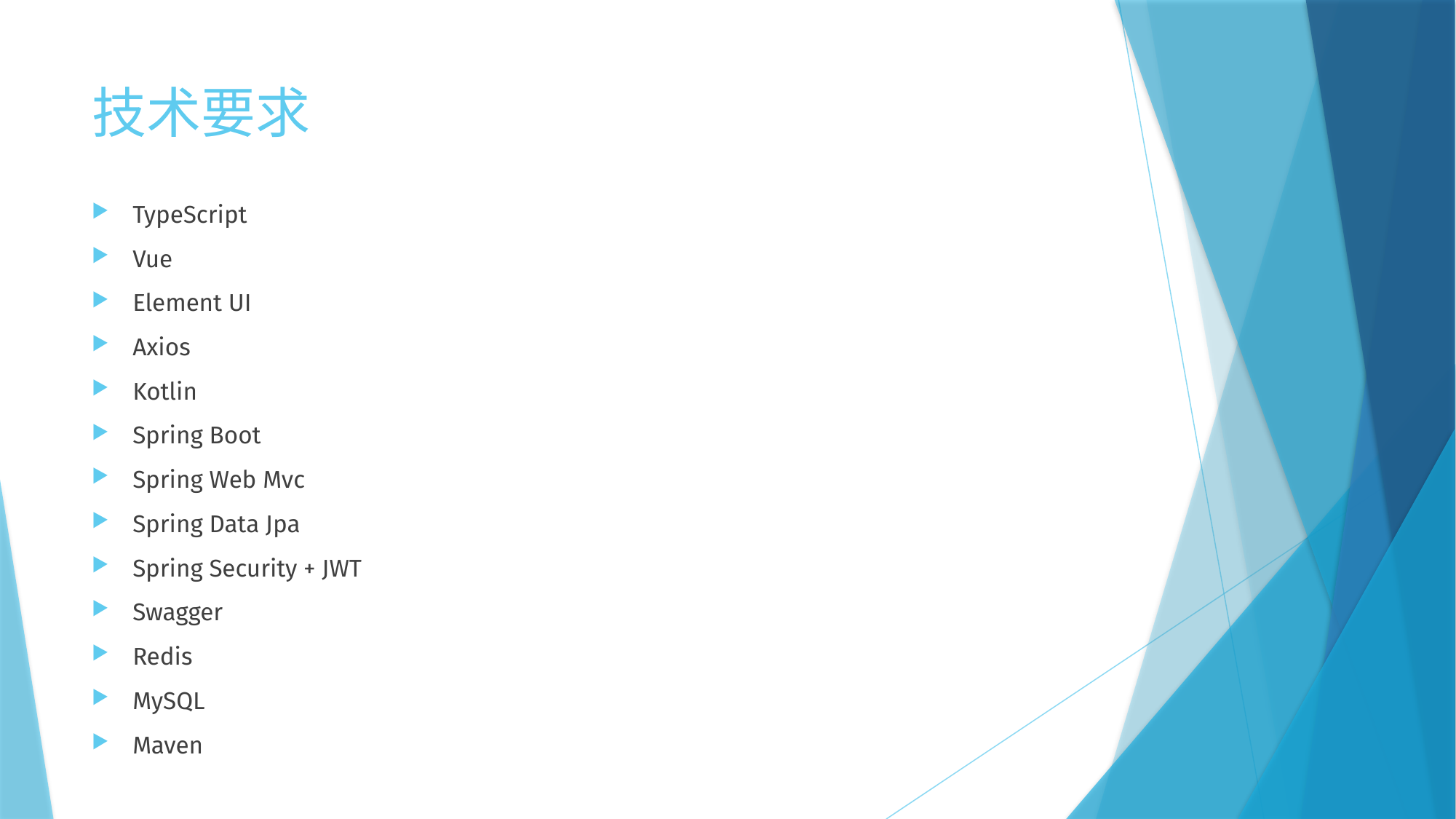

# 技术要求
TypeScript
Vue
Element UI
Axios
Kotlin
Spring Boot
Spring Web Mvc
Spring Data Jpa
Spring Security + JWT
Swagger
Redis
MySQL
Maven